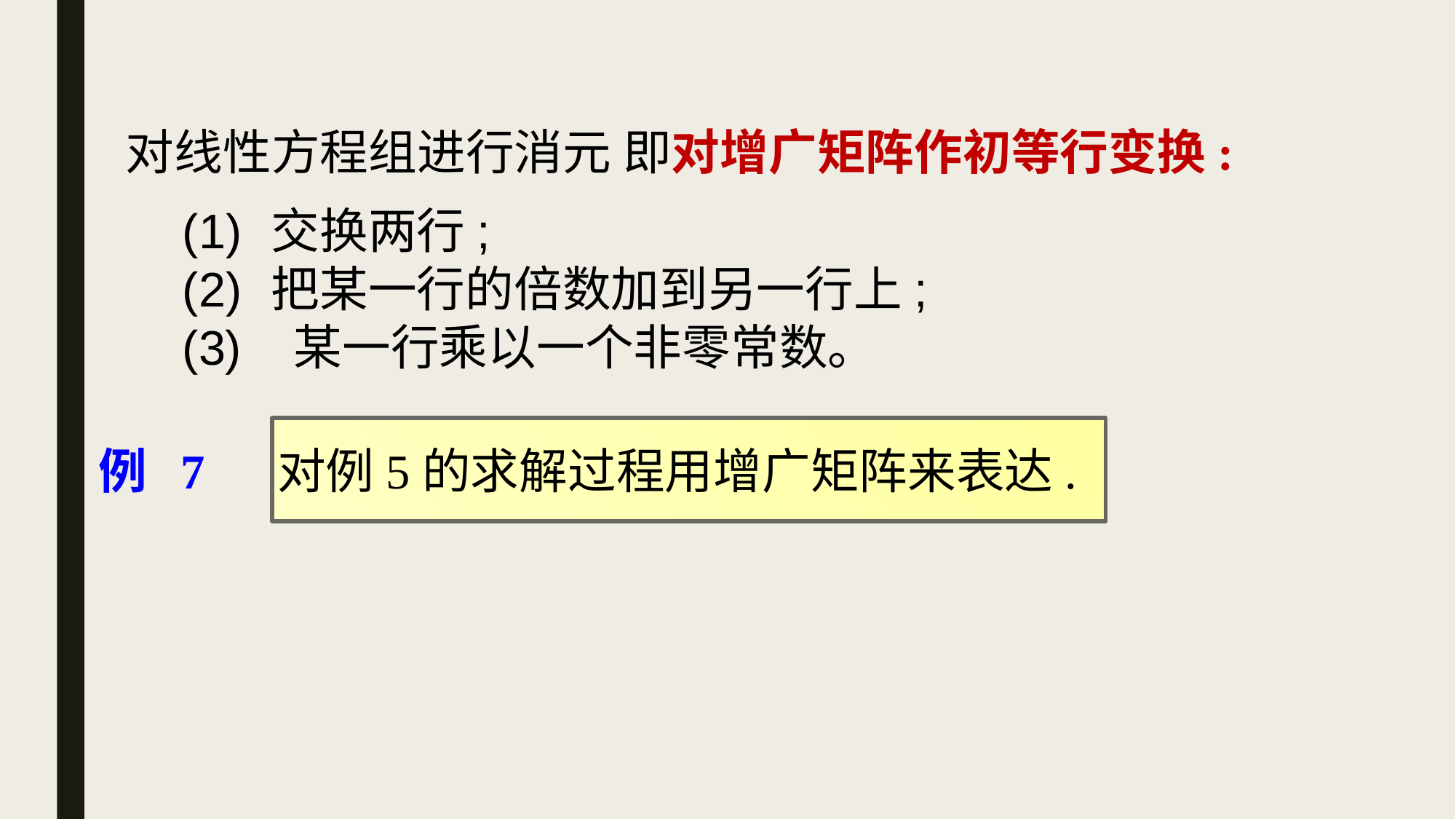

即对增广矩阵作初等行变换:
对线性方程组进行消元
交换两行;
把某一行的倍数加到另一行上;
(3)   某一行乘以一个非零常数。

例  7
对例5的求解过程用增广矩阵来表达.